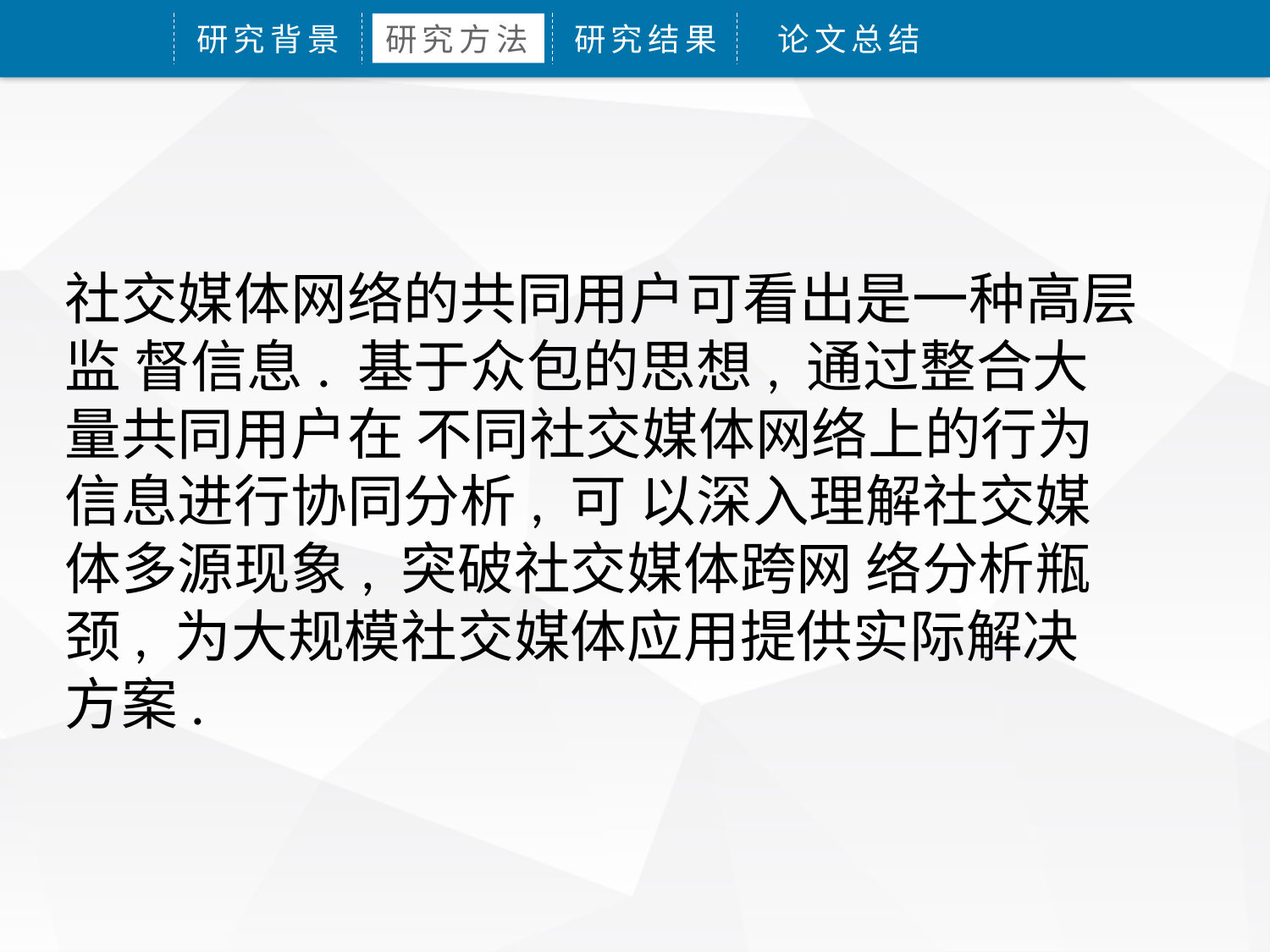

研究背景
研究方法
研究结果

论文总结
社交媒体网络的共同用户可看出是一种高层监 督信息. 基于众包的思想, 通过整合大量共同用户在 不同社交媒体网络上的行为信息进行协同分析, 可 以深入理解社交媒体多源现象, 突破社交媒体跨网 络分析瓶颈, 为大规模社交媒体应用提供实际解决 方案.